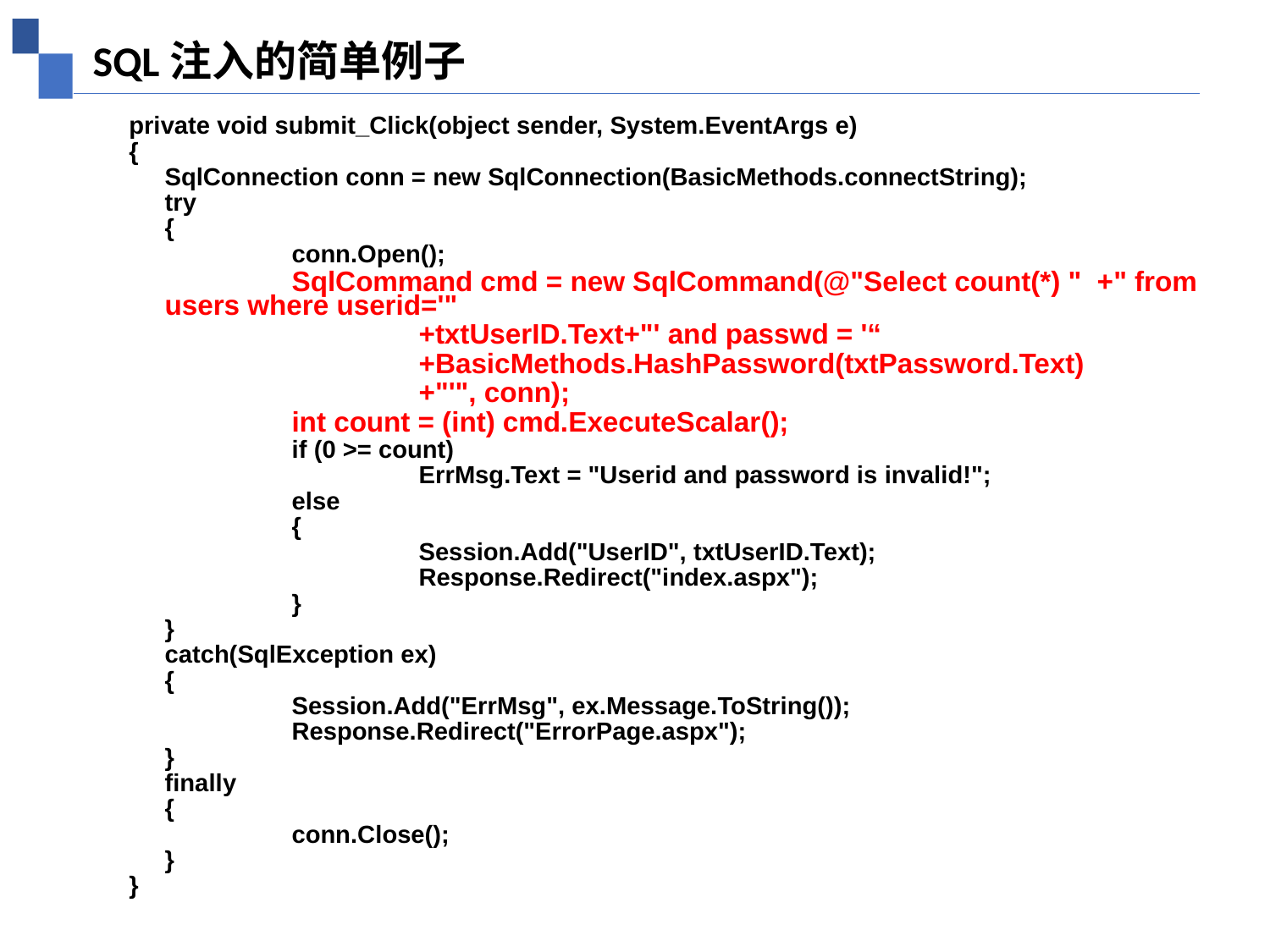

SQL注入的简单例子
private void submit_Click(object sender, System.EventArgs e)
{
	SqlConnection conn = new SqlConnection(BasicMethods.connectString);
	try
	{
		conn.Open();
		SqlCommand cmd = new SqlCommand(@"Select count(*) "  +" from users where userid='"
			+txtUserID.Text+"' and passwd = '“
			+BasicMethods.HashPassword(txtPassword.Text)
			+"'", conn);
		int count = (int) cmd.ExecuteScalar();
		if (0 >= count)
			ErrMsg.Text = "Userid and password is invalid!";
		else
		{
			Session.Add("UserID", txtUserID.Text);
			Response.Redirect("index.aspx");
		}
	}
	catch(SqlException ex)
	{
		Session.Add("ErrMsg", ex.Message.ToString());
		Response.Redirect("ErrorPage.aspx");
	}
	finally
	{
		conn.Close();
	}
}

6